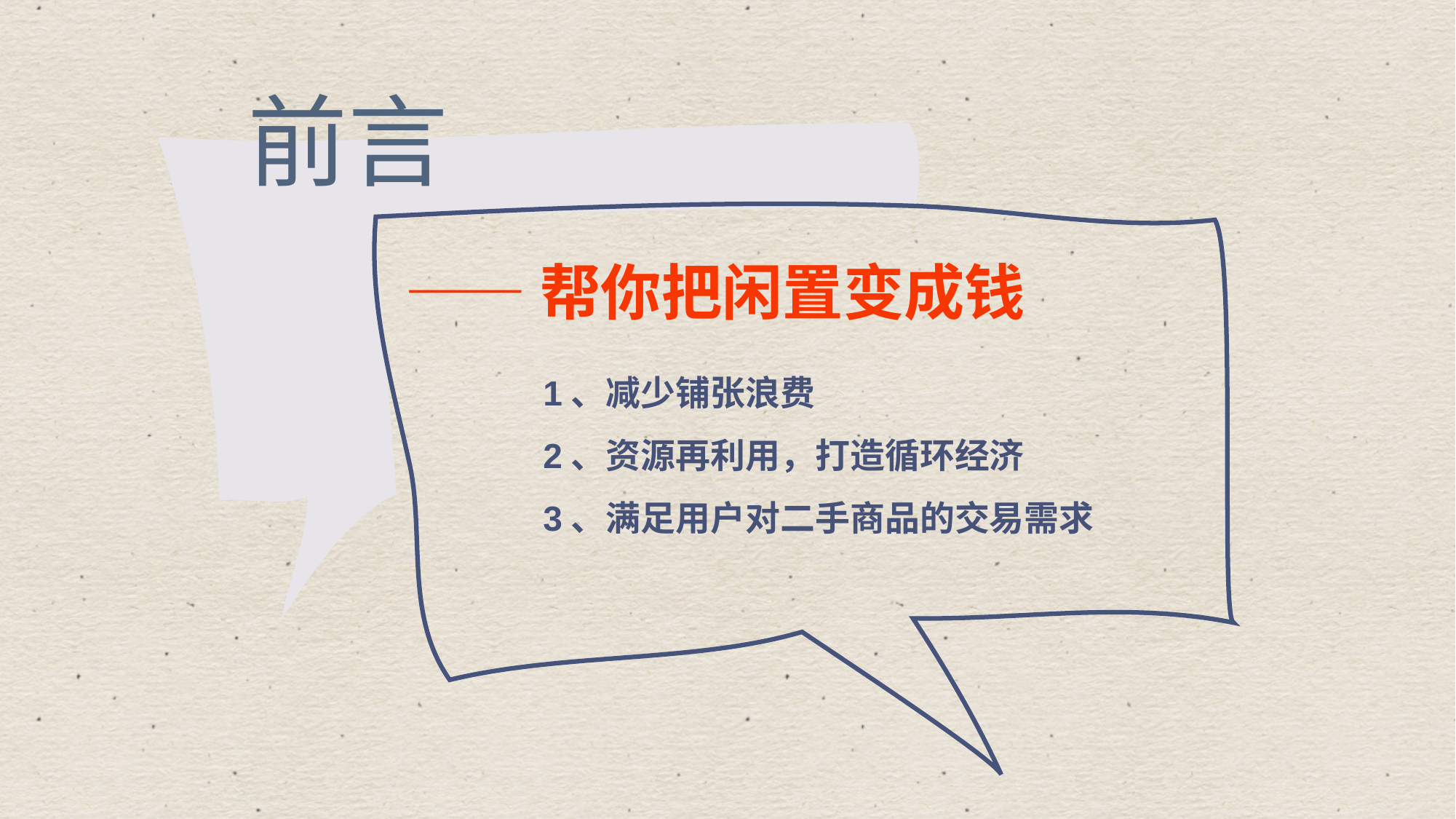

前言

——帮你把闲置变成钱
1、减少铺张浪费
2、资源再利用，打造循环经济
3、满足用户对二手商品的交易需求